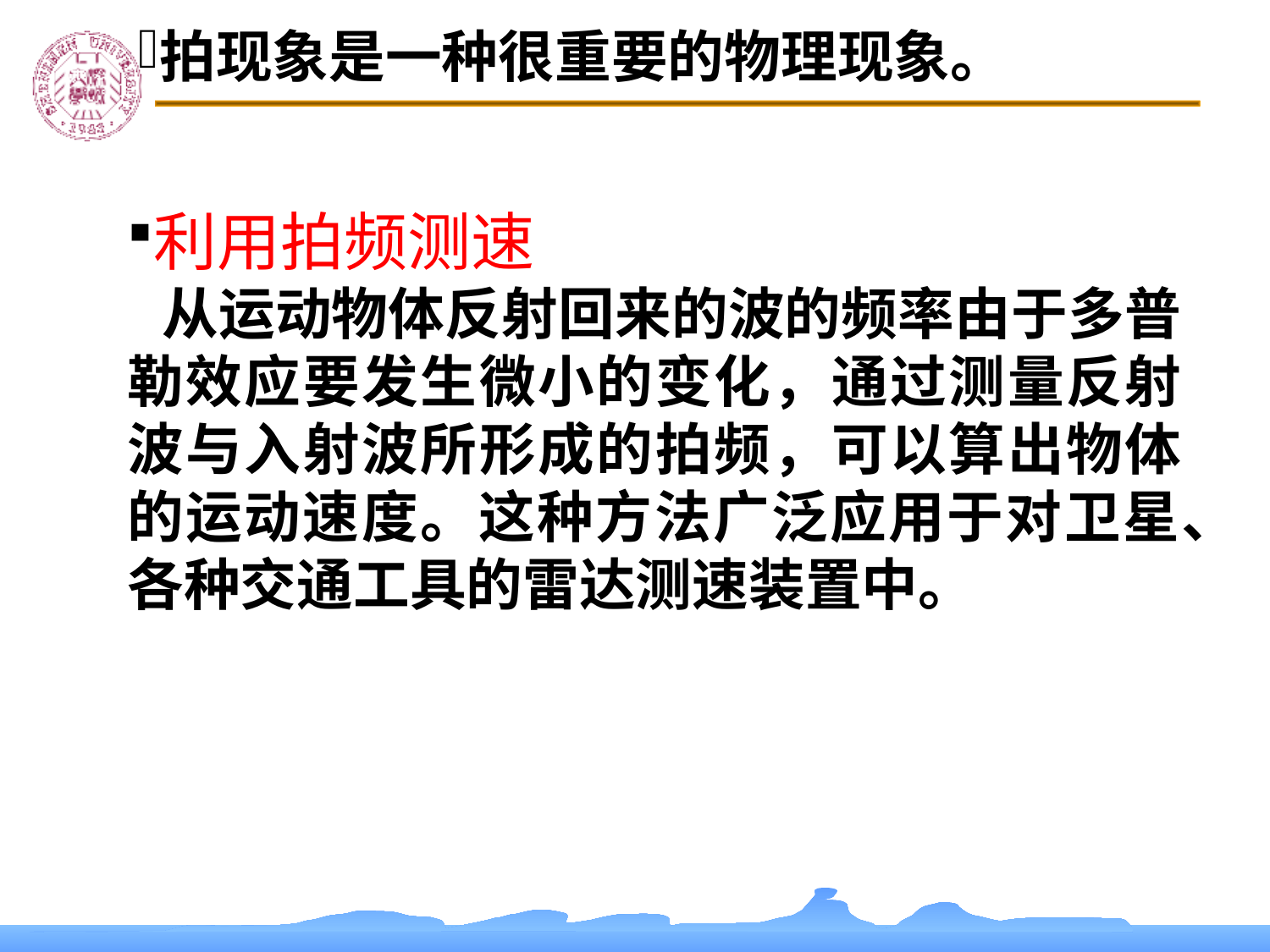

拍现象是一种很重要的物理现象。
利用拍频测速
  从运动物体反射回来的波的频率由于多普勒效应要发生微小的变化，通过测量反射波与入射波所形成的拍频，可以算出物体的运动速度。这种方法广泛应用于对卫星、各种交通工具的雷达测速装置中。